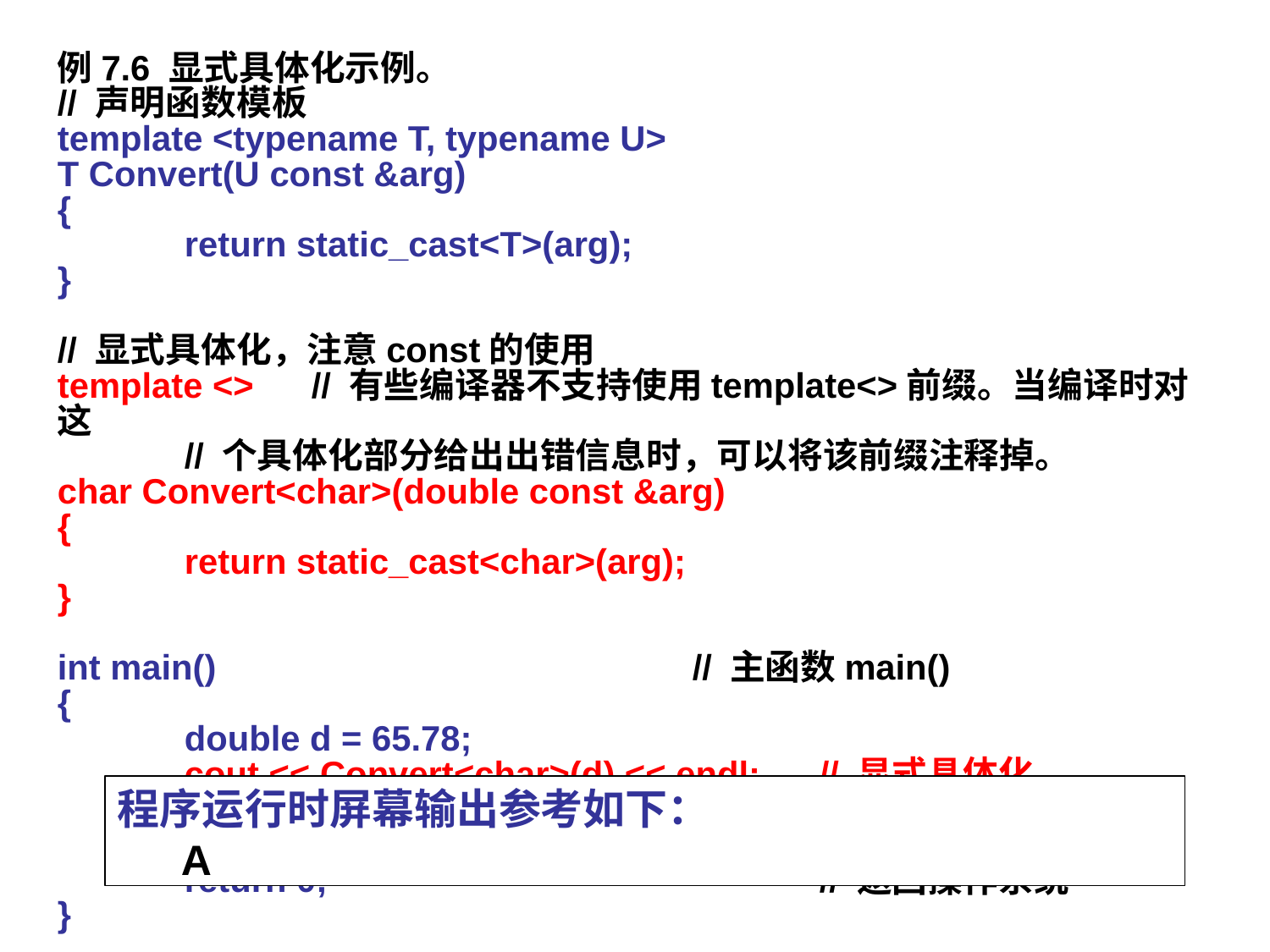

例7.6 显式具体化示例。
// 声明函数模板
template <typename T, typename U>
T Convert(U const &arg)
{
	return static_cast<T>(arg);
}

// 显式具体化，注意const的使用
template <>	// 有些编译器不支持使用template<>前缀。当编译时对这
	// 个具体化部分给出出错信息时，可以将该前缀注释掉。
char Convert<char>(double const &arg)
{
	return static_cast<char>(arg);
}

int main()				// 主函数main()
{
	double d = 65.78;
	cout << Convert<char>(d) << endl;	// 显式具体化

	system("PAUSE");			// 输出系统提示信息
	return 0;               			// 返回操作系统
}
程序运行时屏幕输出参考如下：
A